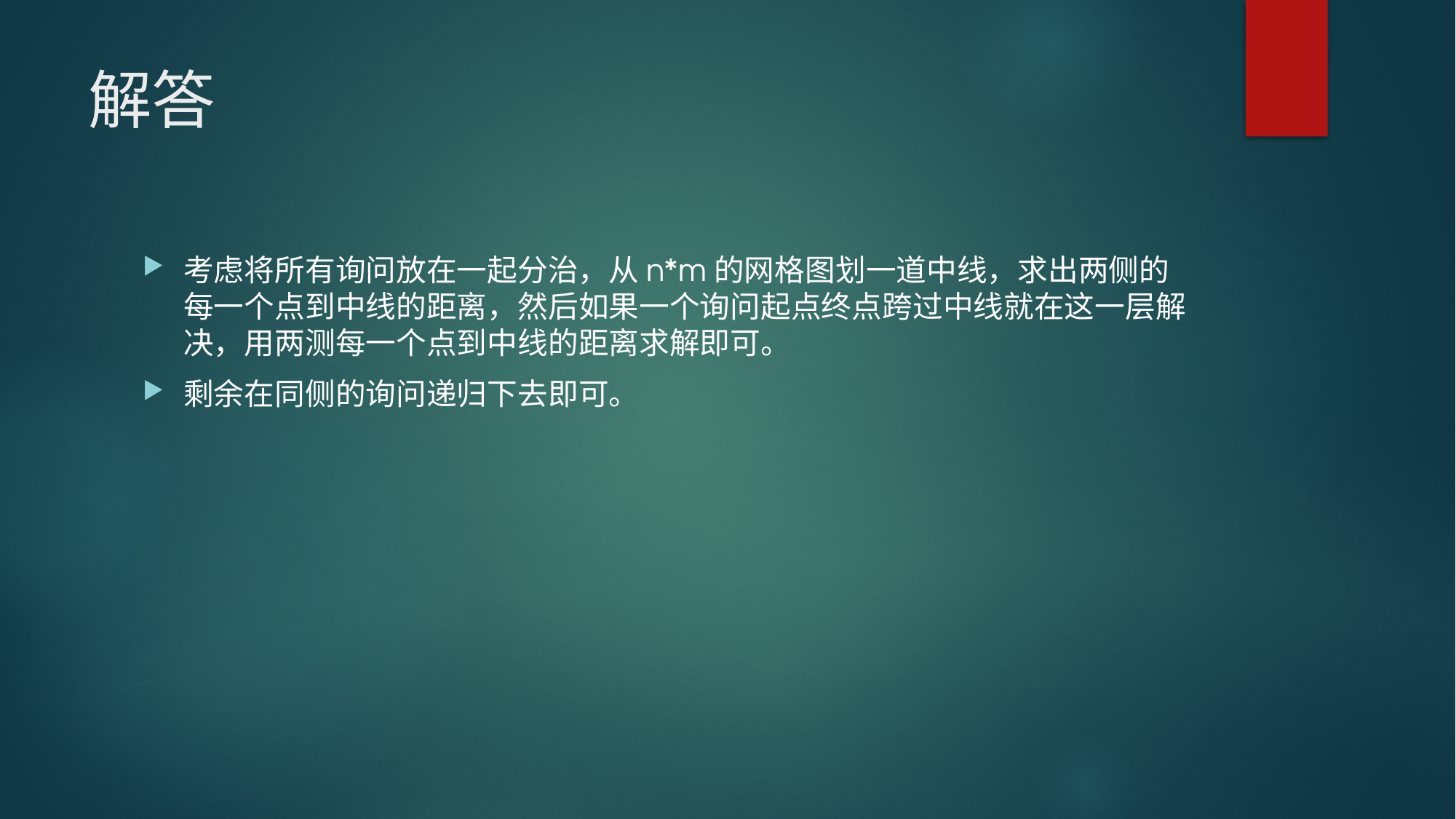

# 解答
考虑将所有询问放在一起分治，从n*m的网格图划一道中线，求出两侧的每一个点到中线的距离，然后如果一个询问起点终点跨过中线就在这一层解决，用两测每一个点到中线的距离求解即可。
剩余在同侧的询问递归下去即可。